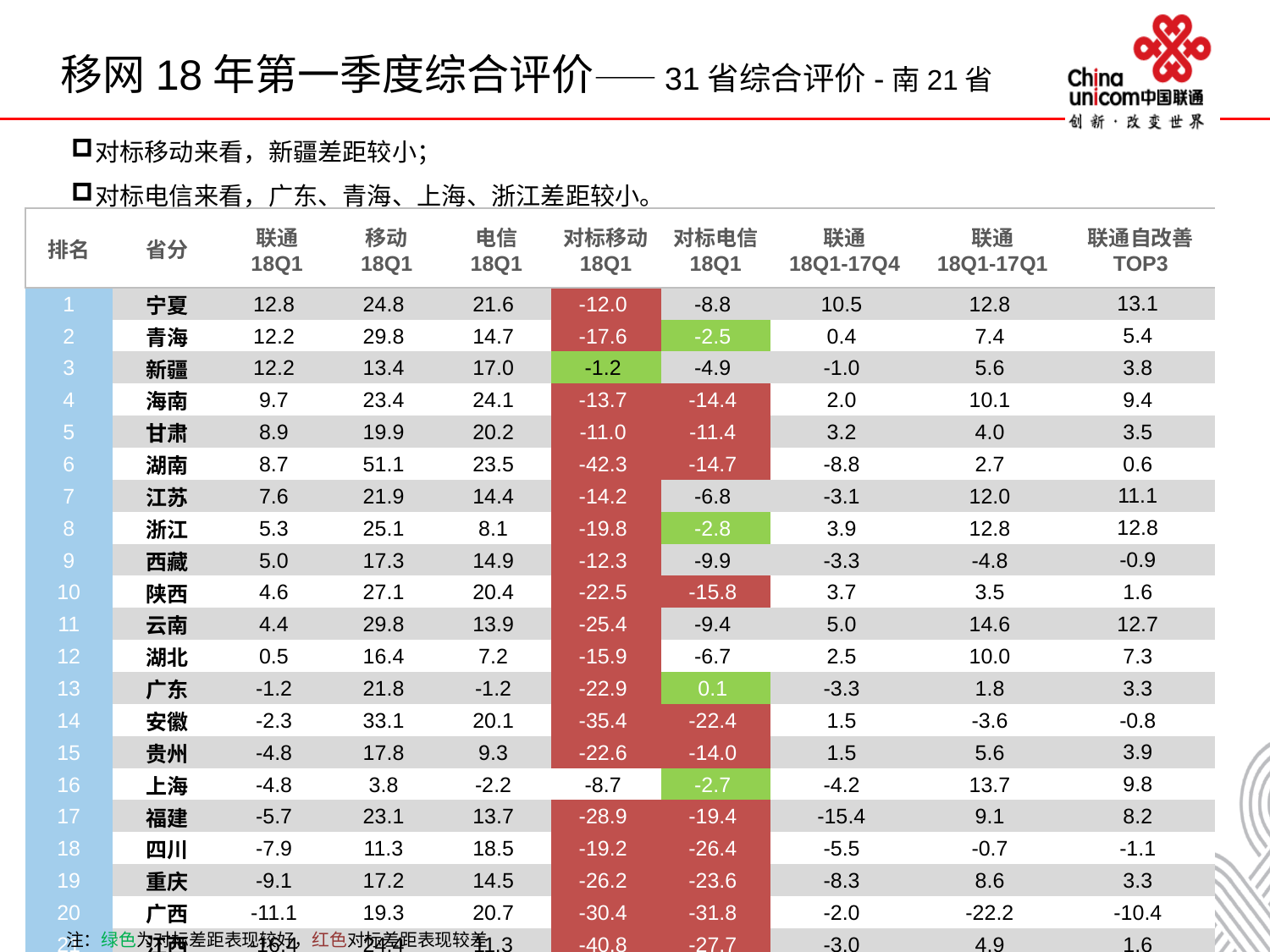

移网18年第一季度综合评价——31省综合评价-南21省
对标移动来看，新疆差距较小；
对标电信来看，广东、青海、上海、浙江差距较小。
| 排名 | 省分 | 联通 18Q1 | 移动 18Q1 | 电信 18Q1 | 对标移动 18Q1 | 对标电信 18Q1 | 联通 18Q1-17Q4 | 联通 18Q1-17Q1 | 联通自改善 TOP3 |
| --- | --- | --- | --- | --- | --- | --- | --- | --- | --- |
| 1 | 宁夏 | 12.8 | 24.8 | 21.6 | -12.0 | -8.8 | 10.5 | 12.8 | 13.1 |
| 2 | 青海 | 12.2 | 29.8 | 14.7 | -17.6 | -2.5 | 0.4 | 7.4 | 5.4 |
| 3 | 新疆 | 12.2 | 13.4 | 17.0 | -1.2 | -4.9 | -1.0 | 5.6 | 3.8 |
| 4 | 海南 | 9.7 | 23.4 | 24.1 | -13.7 | -14.4 | 2.0 | 10.1 | 9.4 |
| 5 | 甘肃 | 8.9 | 19.9 | 20.2 | -11.0 | -11.4 | 3.2 | 4.0 | 3.5 |
| 6 | 湖南 | 8.7 | 51.1 | 23.5 | -42.3 | -14.7 | -8.8 | 2.7 | 0.6 |
| 7 | 江苏 | 7.6 | 21.9 | 14.4 | -14.2 | -6.8 | -3.1 | 12.0 | 11.1 |
| 8 | 浙江 | 5.3 | 25.1 | 8.1 | -19.8 | -2.8 | 3.9 | 12.8 | 12.8 |
| 9 | 西藏 | 5.0 | 17.3 | 14.9 | -12.3 | -9.9 | -3.3 | -4.8 | -0.9 |
| 10 | 陕西 | 4.6 | 27.1 | 20.4 | -22.5 | -15.8 | 3.7 | 3.5 | 1.6 |
| 11 | 云南 | 4.4 | 29.8 | 13.9 | -25.4 | -9.4 | 5.0 | 14.6 | 12.7 |
| 12 | 湖北 | 0.5 | 16.4 | 7.2 | -15.9 | -6.7 | 2.5 | 10.0 | 7.3 |
| 13 | 广东 | -1.2 | 21.8 | -1.2 | -22.9 | 0.1 | -3.3 | 1.8 | 3.3 |
| 14 | 安徽 | -2.3 | 33.1 | 20.1 | -35.4 | -22.4 | 1.5 | -3.6 | -0.8 |
| 15 | 贵州 | -4.8 | 17.8 | 9.3 | -22.6 | -14.0 | 1.5 | 5.6 | 3.9 |
| 16 | 上海 | -4.8 | 3.8 | -2.2 | -8.7 | -2.7 | -4.2 | 13.7 | 9.8 |
| 17 | 福建 | -5.7 | 23.1 | 13.7 | -28.9 | -19.4 | -15.4 | 9.1 | 8.2 |
| 18 | 四川 | -7.9 | 11.3 | 18.5 | -19.2 | -26.4 | -5.5 | -0.7 | -1.1 |
| 19 | 重庆 | -9.1 | 17.2 | 14.5 | -26.2 | -23.6 | -8.3 | 8.6 | 3.3 |
| 20 | 广西 | -11.1 | 19.3 | 20.7 | -30.4 | -31.8 | -2.0 | -22.2 | -10.4 |
| 21 | 江西 | -16.4 | 24.4 | 11.3 | -40.8 | -27.7 | -3.0 | 4.9 | 1.6 |
注：绿色为对标差距表现较好，红色对标差距表现较差